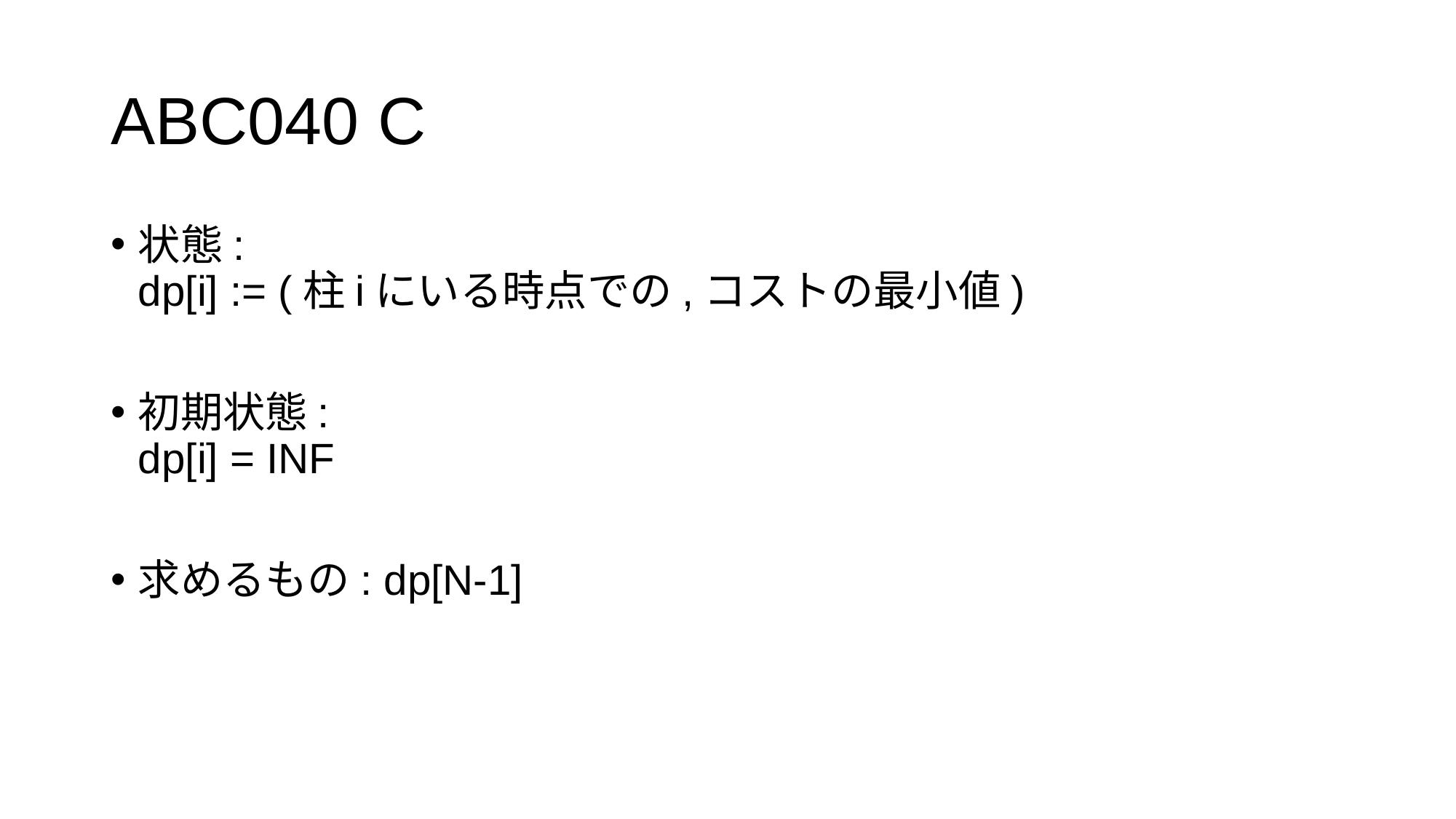

# ABC040 C
状態:
dp[i] := (柱iにいる時点での,コストの最小値)

初期状態:
dp[i] = INF

求めるもの: dp[N-1]